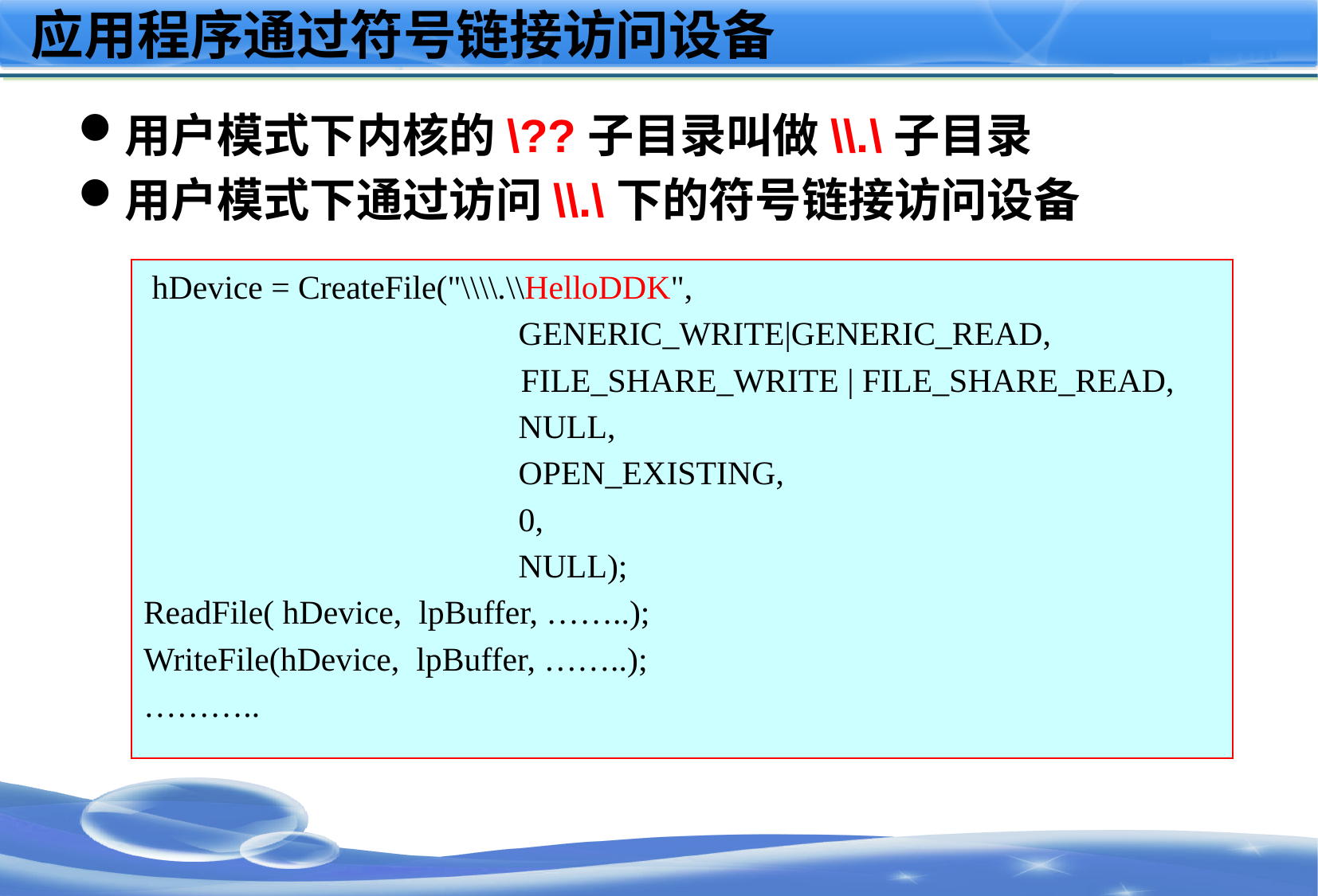

# 应用程序通过符号链接访问设备
用户模式下内核的\??子目录叫做\\.\子目录
用户模式下通过访问\\.\下的符号链接访问设备
 hDevice = CreateFile("\\\\.\\HelloDDK",
		                     GENERIC_WRITE|GENERIC_READ,
			       FILE_SHARE_WRITE | FILE_SHARE_READ,
		                     NULL,
		                     OPEN_EXISTING,
		                     0,
		                     NULL);
ReadFile( hDevice,  lpBuffer, ……..);
WriteFile(hDevice,  lpBuffer, ……..);
………..